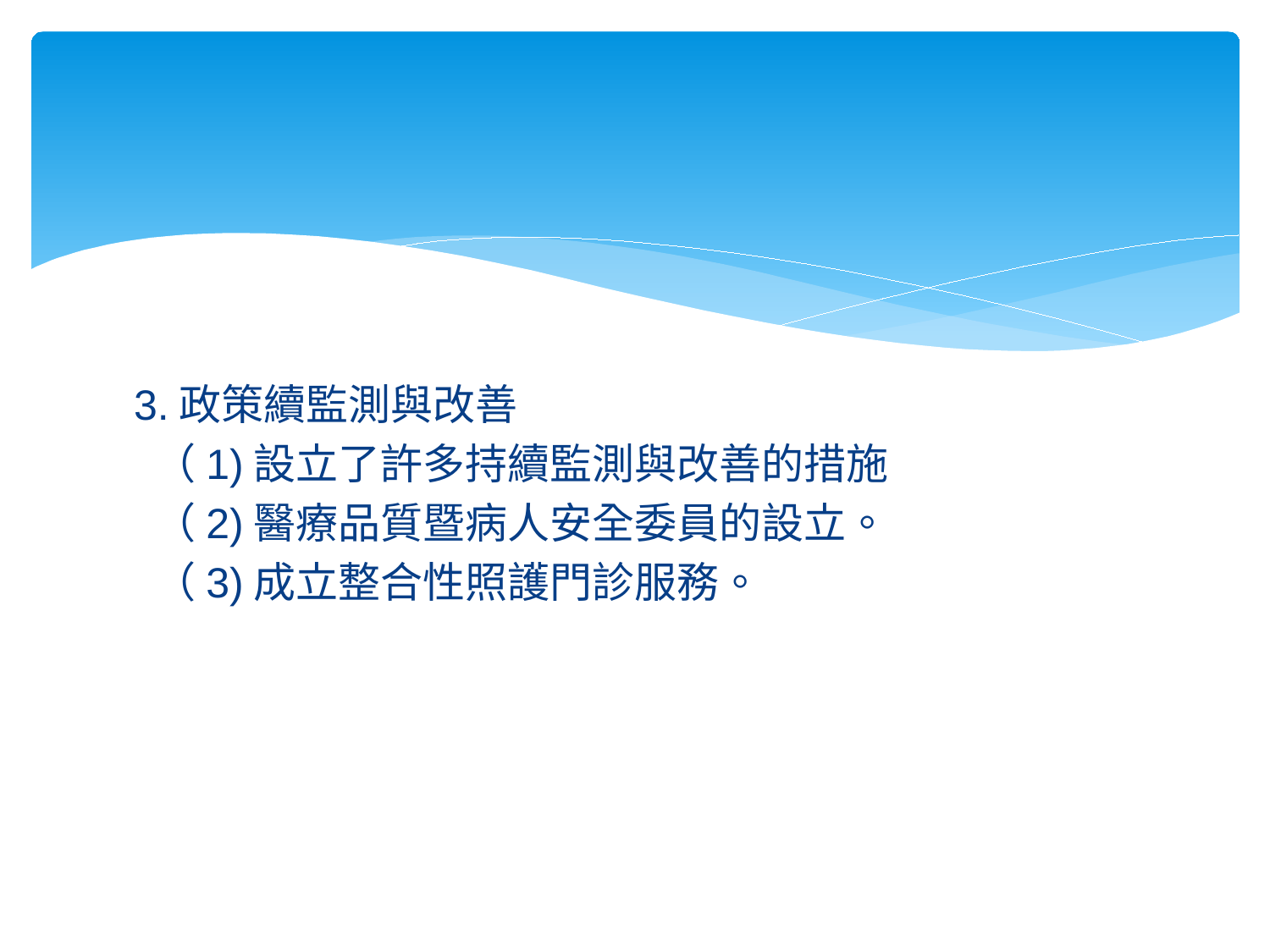

#
3.政策續監測與改善
 （1)設立了許多持續監測與改善的措施
 （2)醫療品質暨病人安全委員的設立。
 （3)成立整合性照護門診服務。